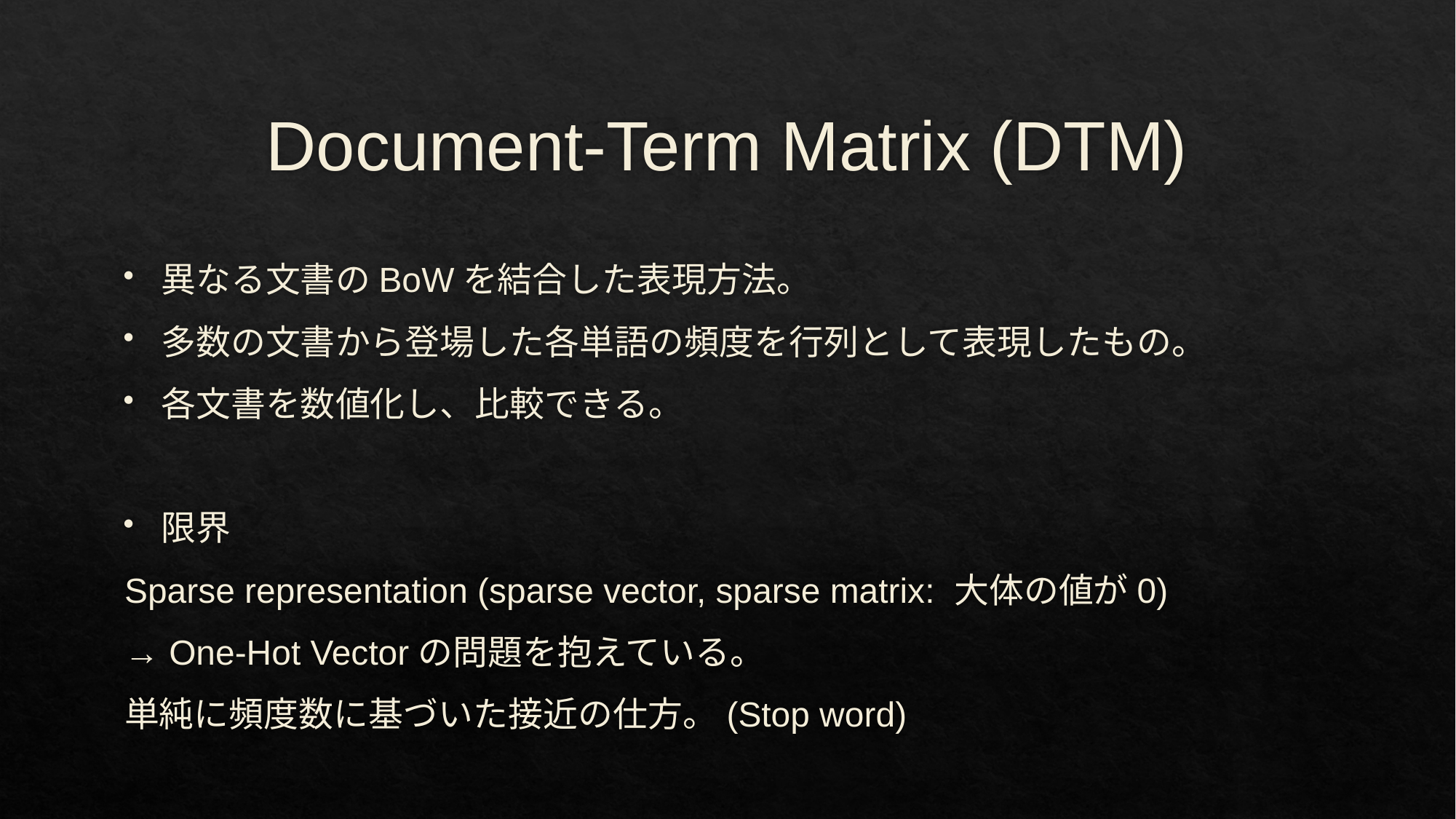

# Document-Term Matrix (DTM)
異なる文書のBoWを結合した表現方法。
多数の文書から登場した各単語の頻度を行列として表現したもの。
各文書を数値化し、比較できる。

限界
Sparse representation (sparse vector, sparse matrix: 大体の値が0)
→ One-Hot Vectorの問題を抱えている。
単純に頻度数に基づいた接近の仕方。(Stop word)